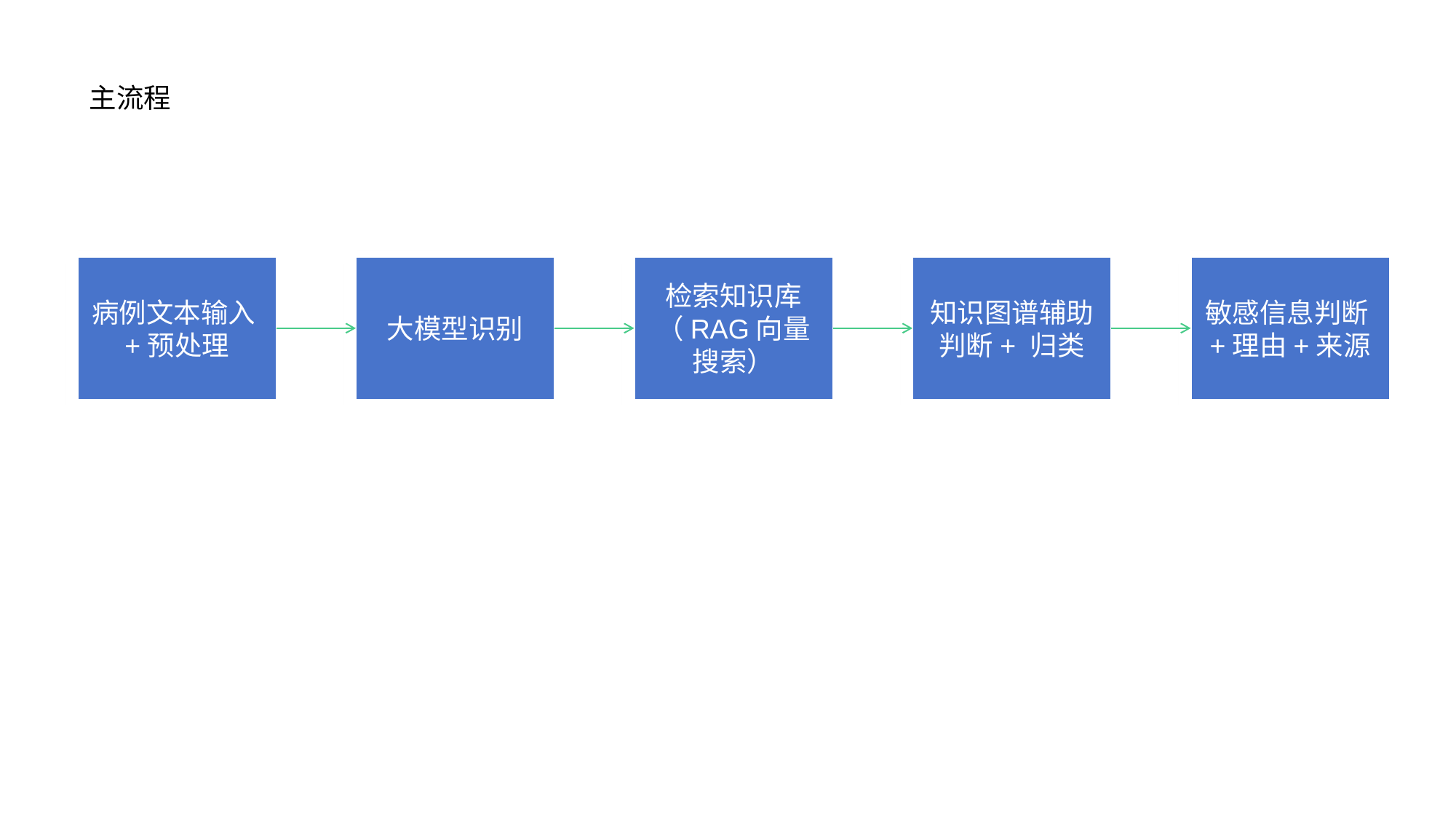

主流程
病例文本输入+预处理
大模型识别
检索知识库（RAG向量搜索）
知识图谱辅助判断+ 归类
敏感信息判断+理由+来源